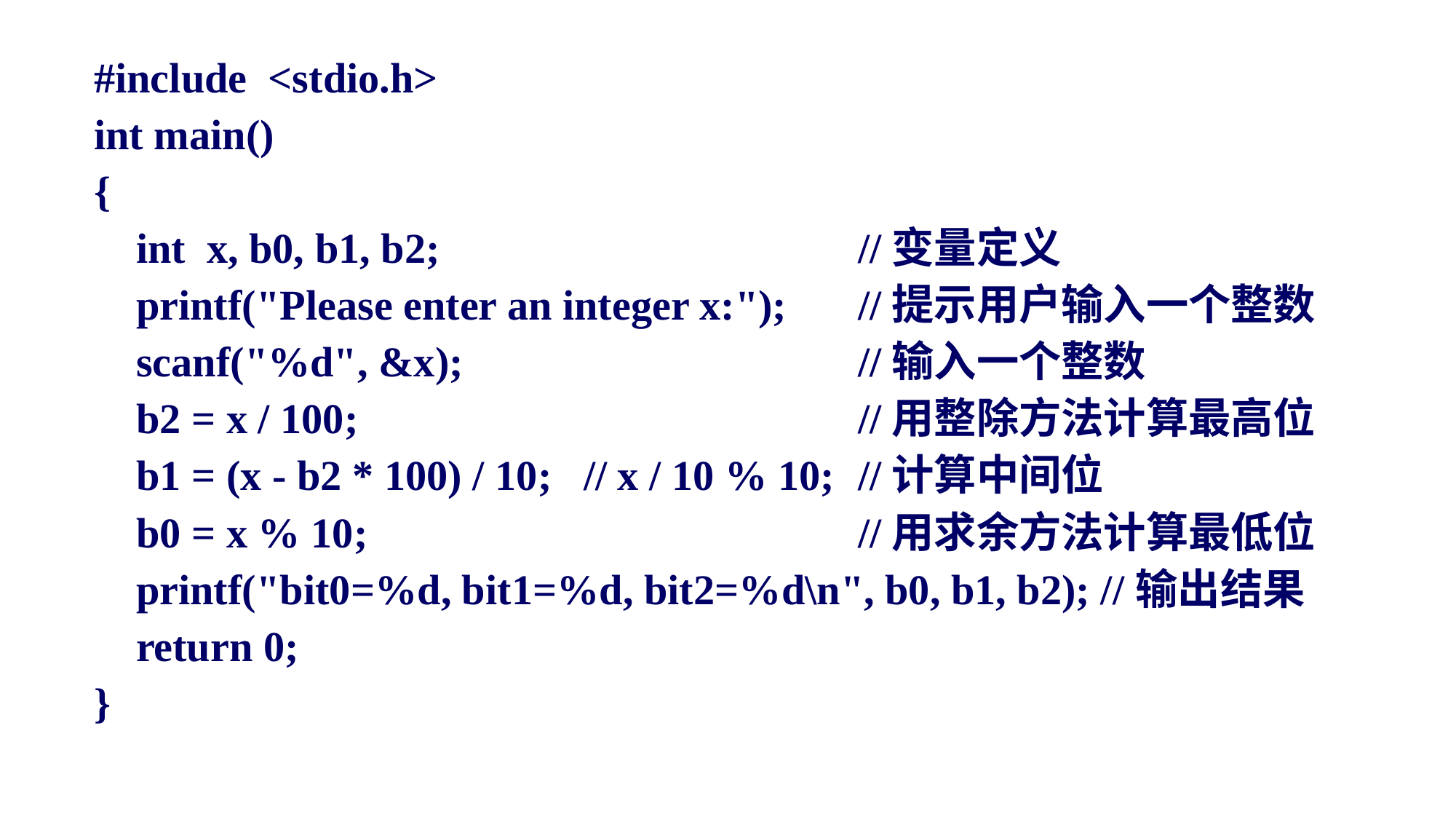

#include  <stdio.h>
int main()
{
    int  x, b0, b1, b2;            			//变量定义
    printf("Please enter an integer x:");	//提示用户输入一个整数
    scanf("%d", &x);               			//输入一个整数
    b2 = x / 100;                    			//用整除方法计算最高位
    b1 = (x - b2 * 100) / 10;   // x / 10 % 10;	//计算中间位
    b0 = x % 10;                   			//用求余方法计算最低位
    printf("bit0=%d, bit1=%d, bit2=%d\n", b0, b1, b2); //输出结果
    return 0;
}